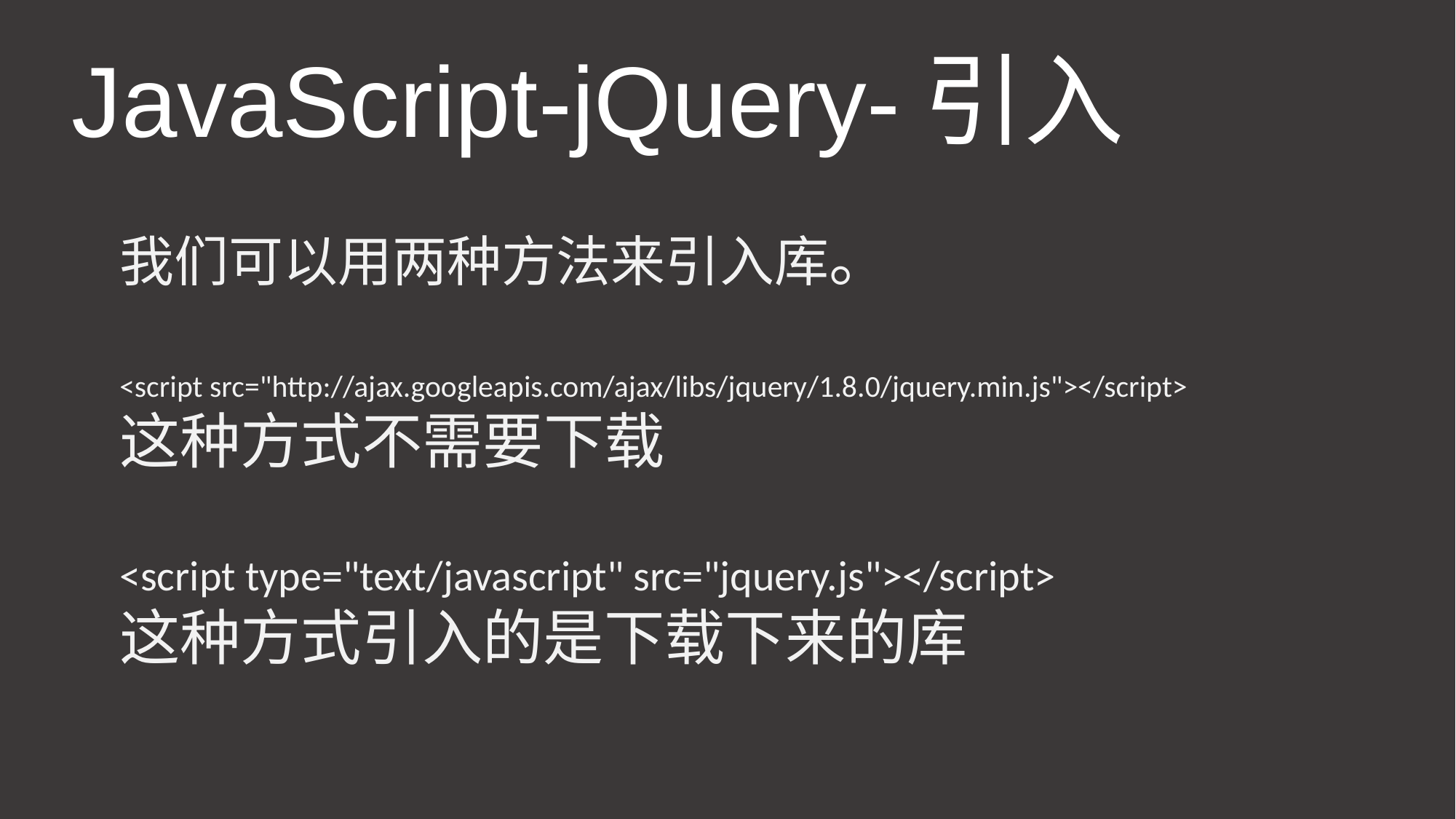

JavaScript-jQuery-引入
我们可以用两种方法来引入库。

<script src="http://ajax.googleapis.com/ajax/libs/jquery/1.8.0/jquery.min.js"></script>
这种方式不需要下载

<script type="text/javascript" src="jquery.js"></script>
这种方式引入的是下载下来的库